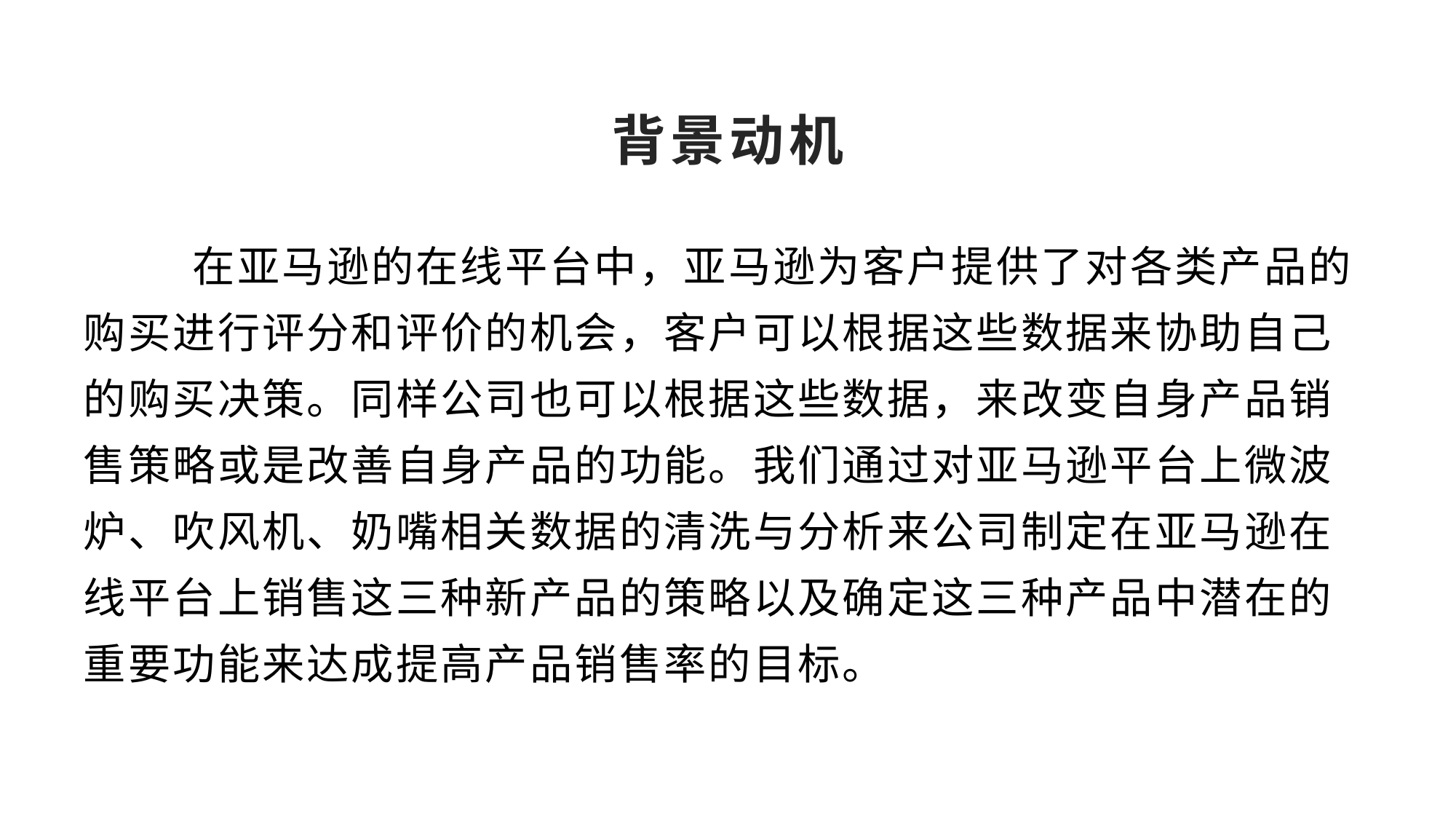

# 背景动机
	在亚马逊的在线平台中，亚马逊为客户提供了对各类产品的购买进行评分和评价的机会，客户可以根据这些数据来协助自己的购买决策。同样公司也可以根据这些数据，来改变自身产品销售策略或是改善自身产品的功能。我们通过对亚马逊平台上微波炉、吹风机、奶嘴相关数据的清洗与分析来公司制定在亚马逊在线平台上销售这三种新产品的策略以及确定这三种产品中潜在的重要功能来达成提高产品销售率的目标。